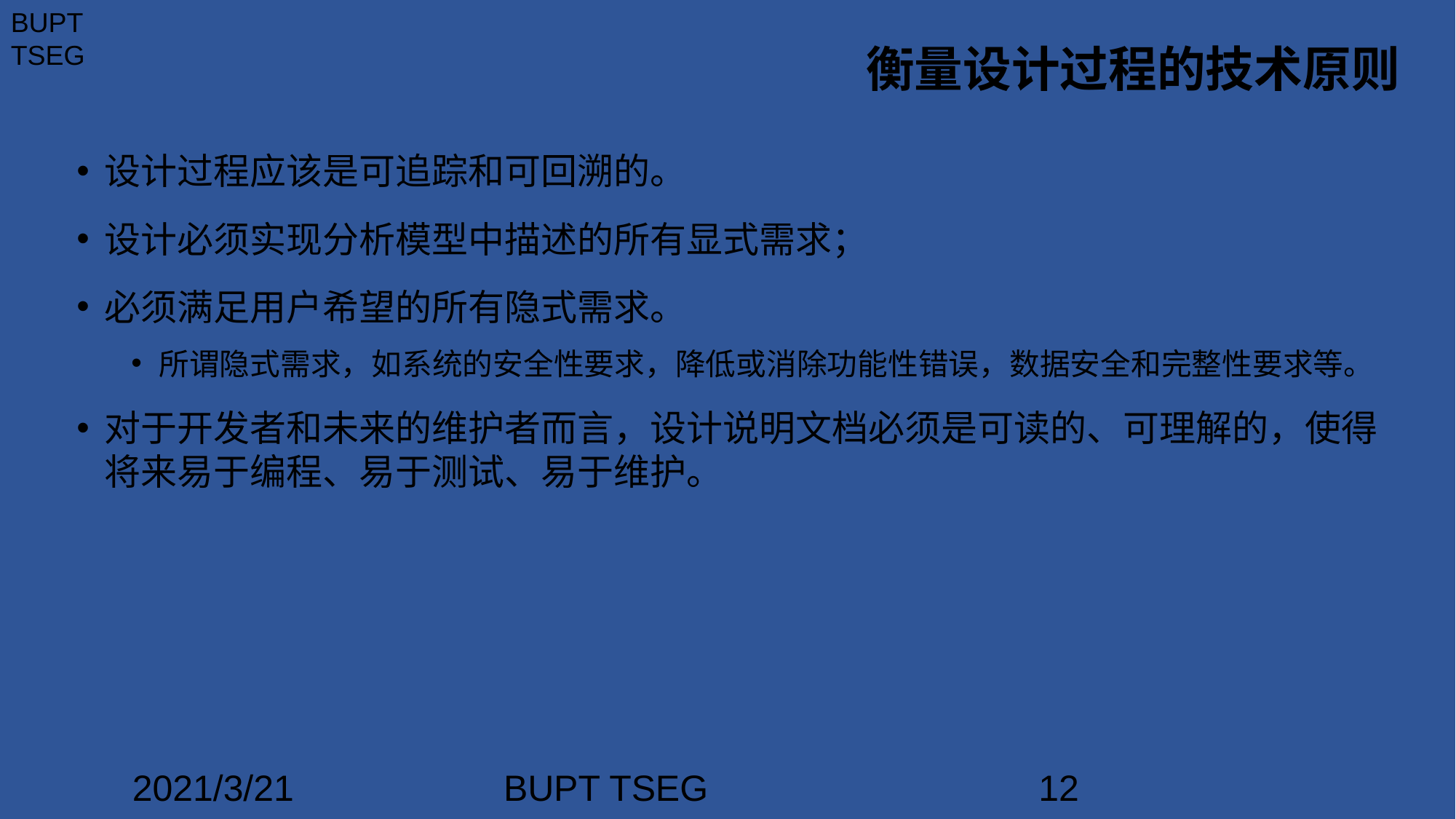

# 衡量设计过程的技术原则
设计过程应该是可追踪和可回溯的。
设计必须实现分析模型中描述的所有显式需求；
必须满足用户希望的所有隐式需求。
所谓隐式需求，如系统的安全性要求，降低或消除功能性错误，数据安全和完整性要求等。
对于开发者和未来的维护者而言，设计说明文档必须是可读的、可理解的，使得将来易于编程、易于测试、易于维护。
2021/3/21
BUPT TSEG
12